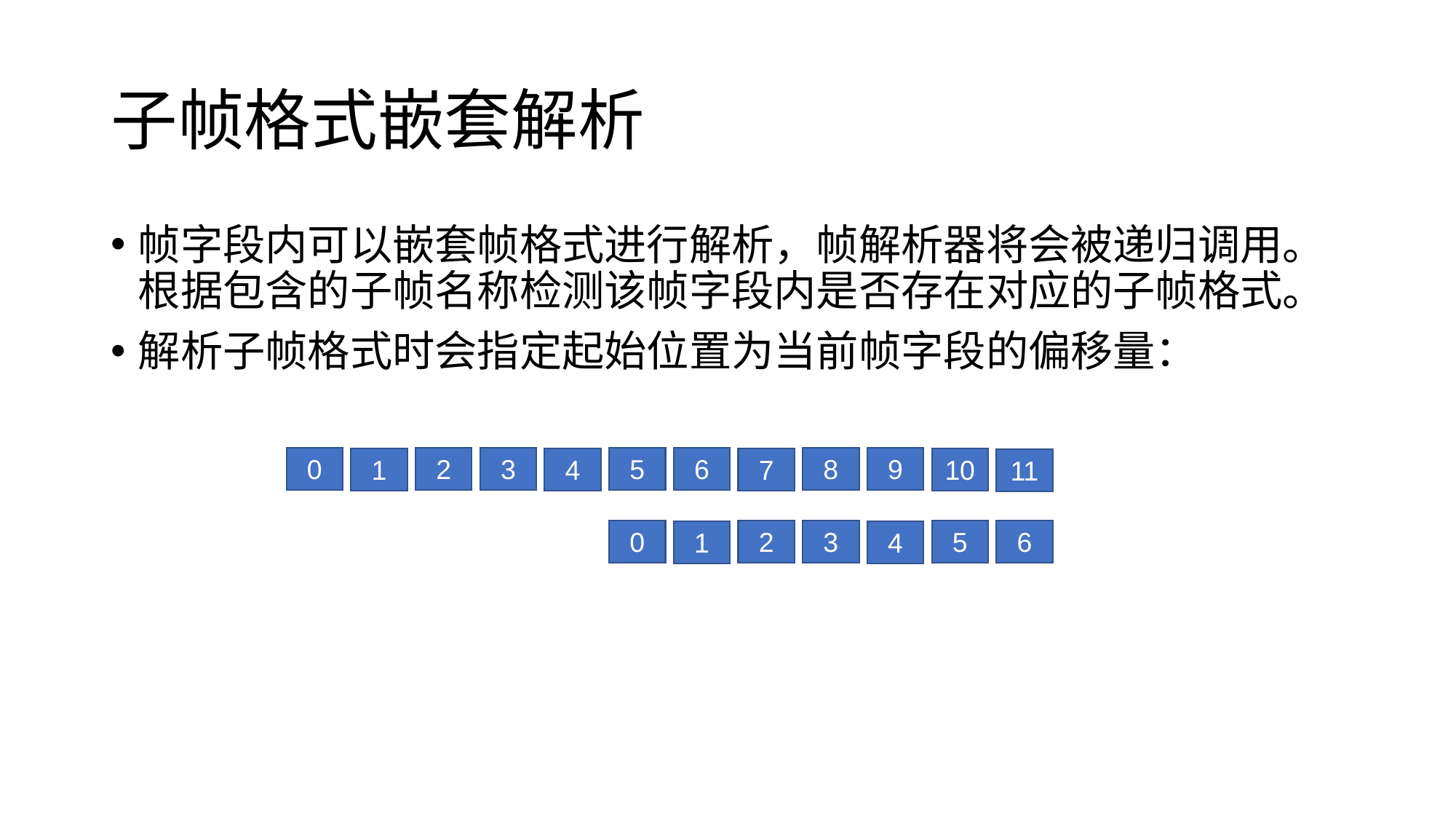

# 子帧格式嵌套解析
帧字段内可以嵌套帧格式进行解析，帧解析器将会被递归调用。根据包含的子帧名称检测该帧字段内是否存在对应的子帧格式。
解析子帧格式时会指定起始位置为当前帧字段的偏移量：

0
2
3
5
6
8
9
1
4
7
10
11
0
2
3
5
6
1
4